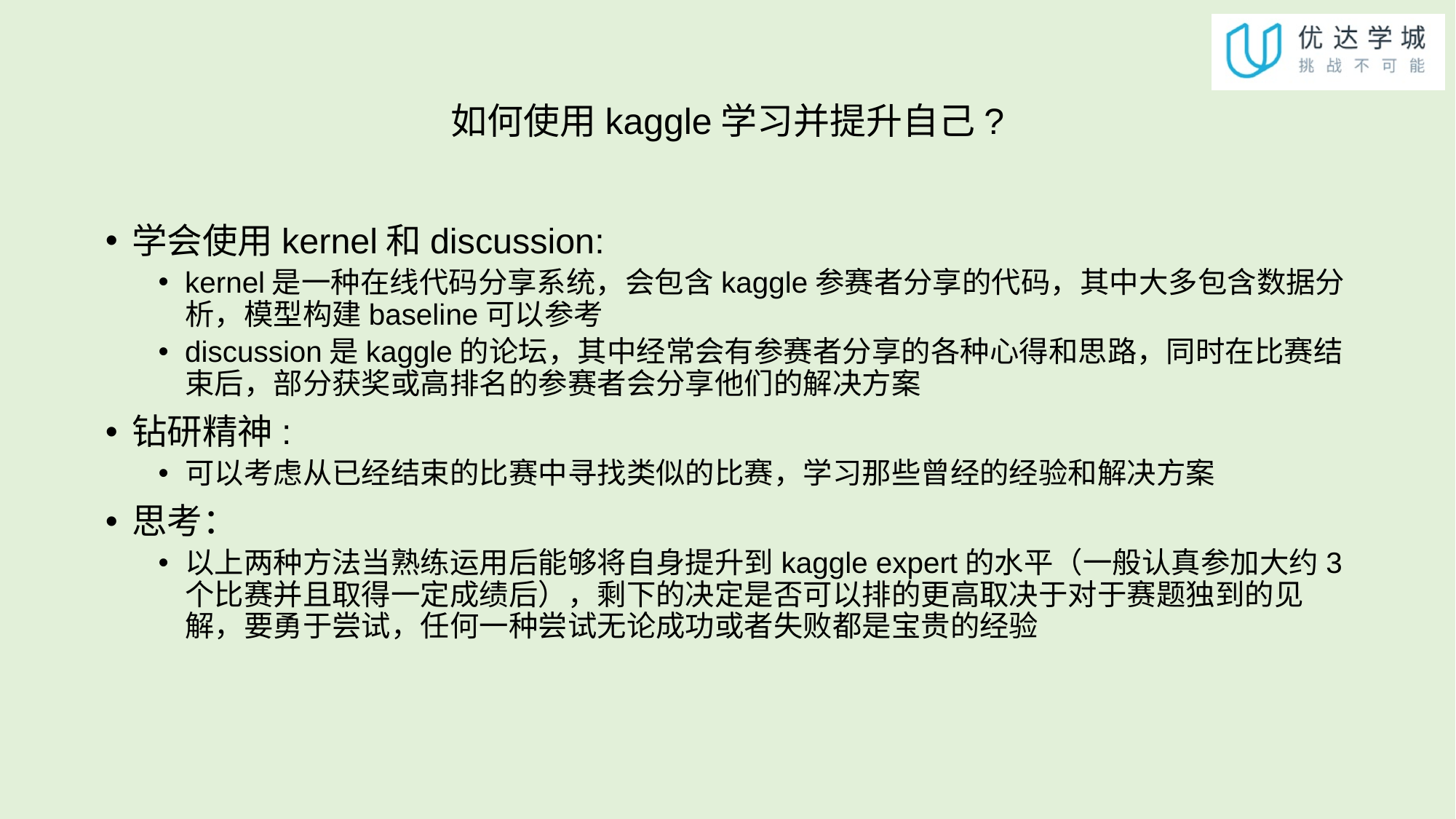

# 如何使用kaggle学习并提升自己?
学会使用kernel和discussion:
kernel是一种在线代码分享系统，会包含kaggle参赛者分享的代码，其中大多包含数据分析，模型构建baseline可以参考
discussion是kaggle的论坛，其中经常会有参赛者分享的各种心得和思路，同时在比赛结束后，部分获奖或高排名的参赛者会分享他们的解决方案
钻研精神:
可以考虑从已经结束的比赛中寻找类似的比赛，学习那些曾经的经验和解决方案
思考：
以上两种方法当熟练运用后能够将自身提升到kaggle expert的水平（一般认真参加大约3个比赛并且取得一定成绩后），剩下的决定是否可以排的更高取决于对于赛题独到的见解，要勇于尝试，任何一种尝试无论成功或者失败都是宝贵的经验